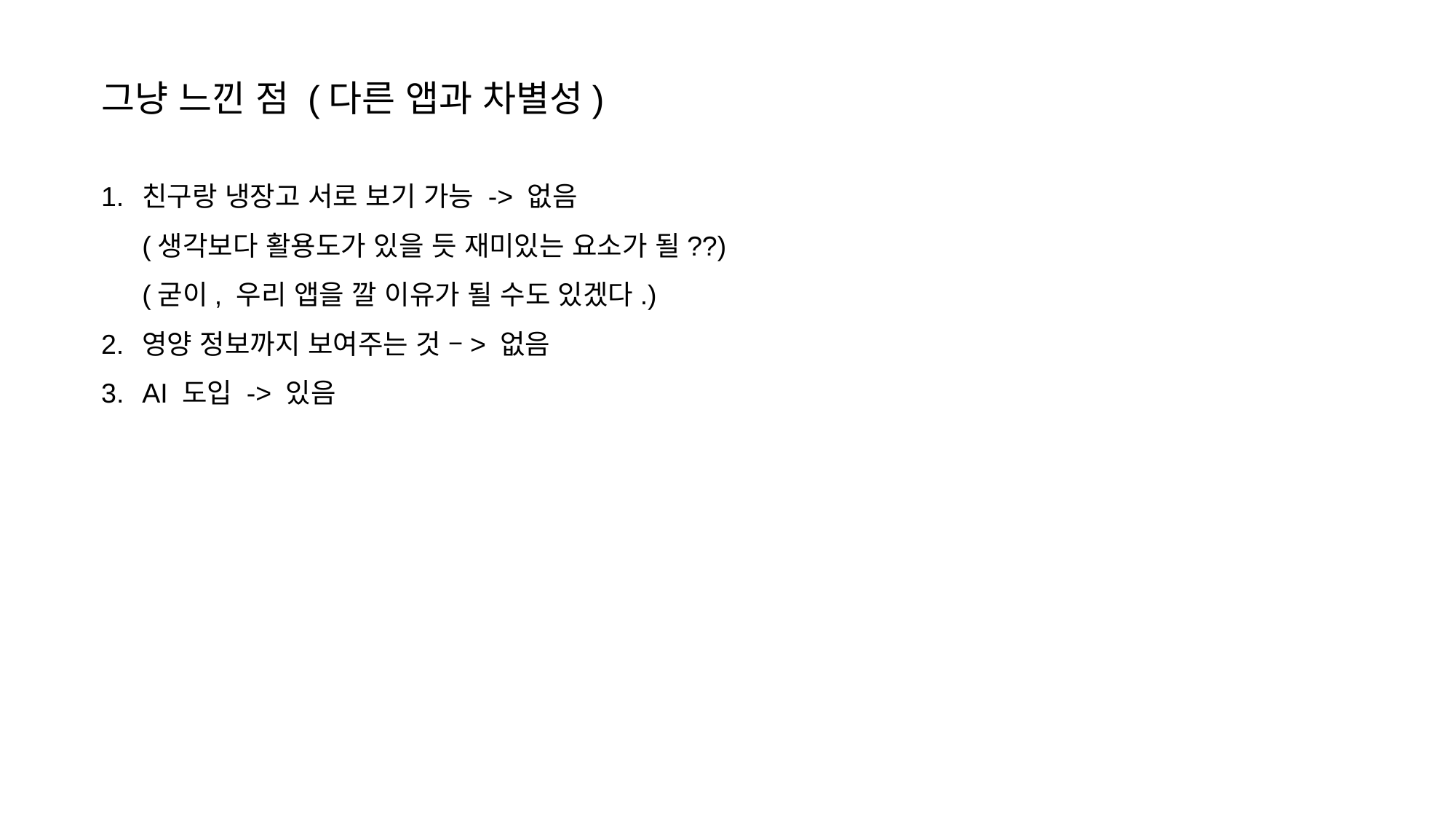

그냥 느낀 점 (다른 앱과 차별성)
친구랑 냉장고 서로 보기 가능 -> 없음
(생각보다 활용도가 있을 듯 재미있는 요소가 될??)
(굳이, 우리 앱을 깔 이유가 될 수도 있겠다.)
영양 정보까지 보여주는 것 –> 없음
AI 도입 -> 있음